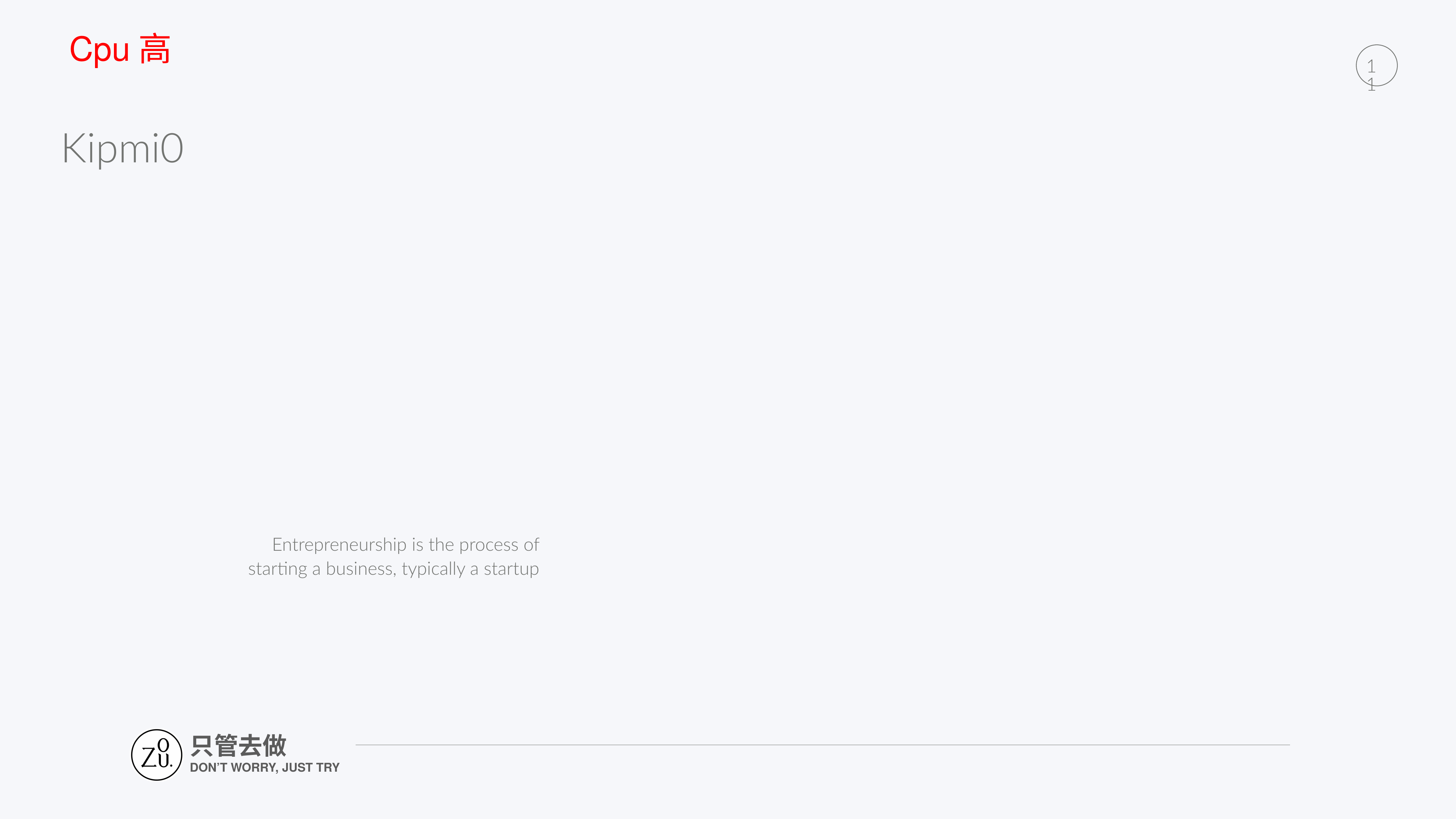

Cpu高
11
Kipmi0
Entrepreneurship is the process of starting a business, typically a startup